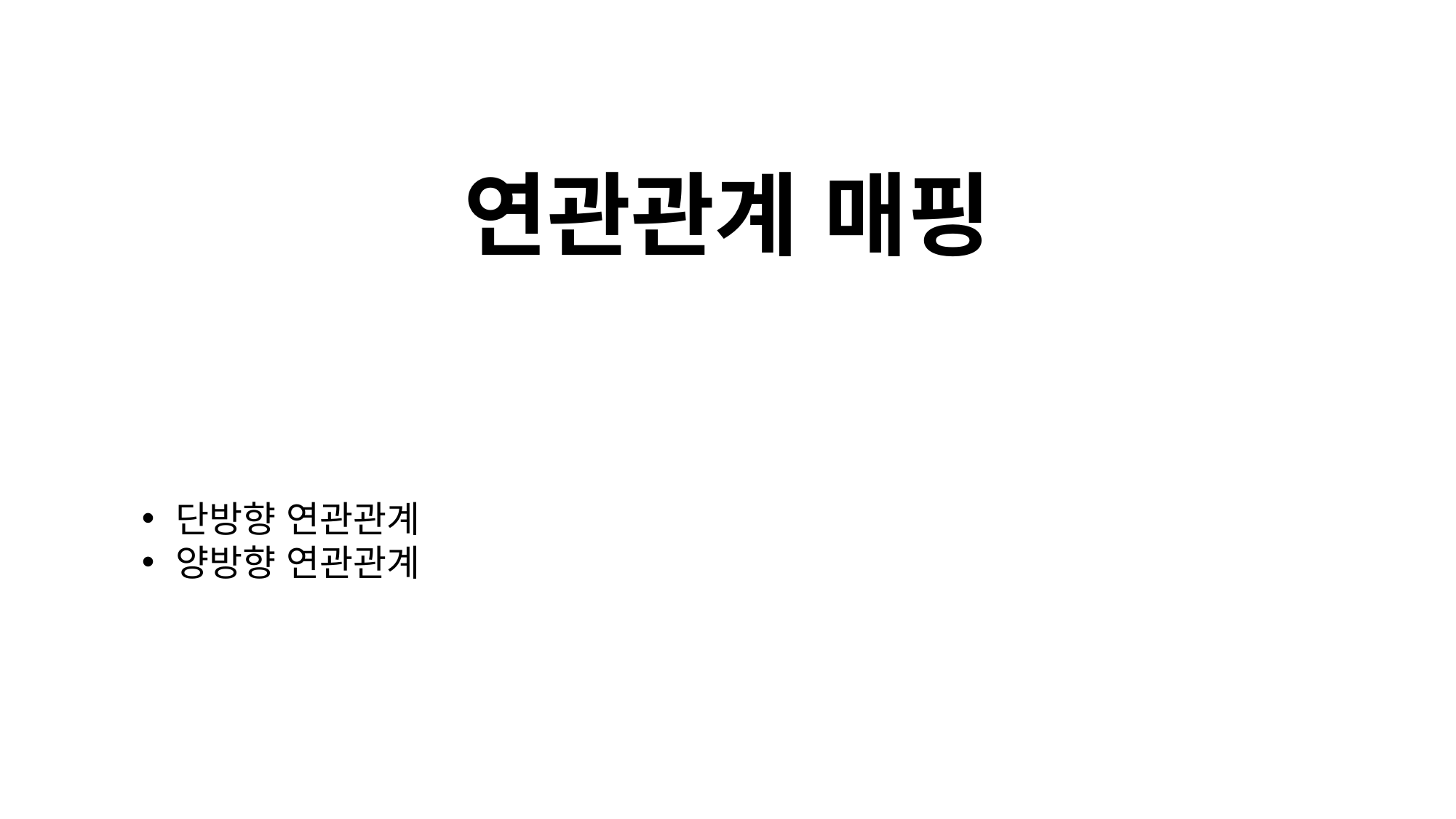

# 연관관계 매핑
단방향 연관관계
양방향 연관관계